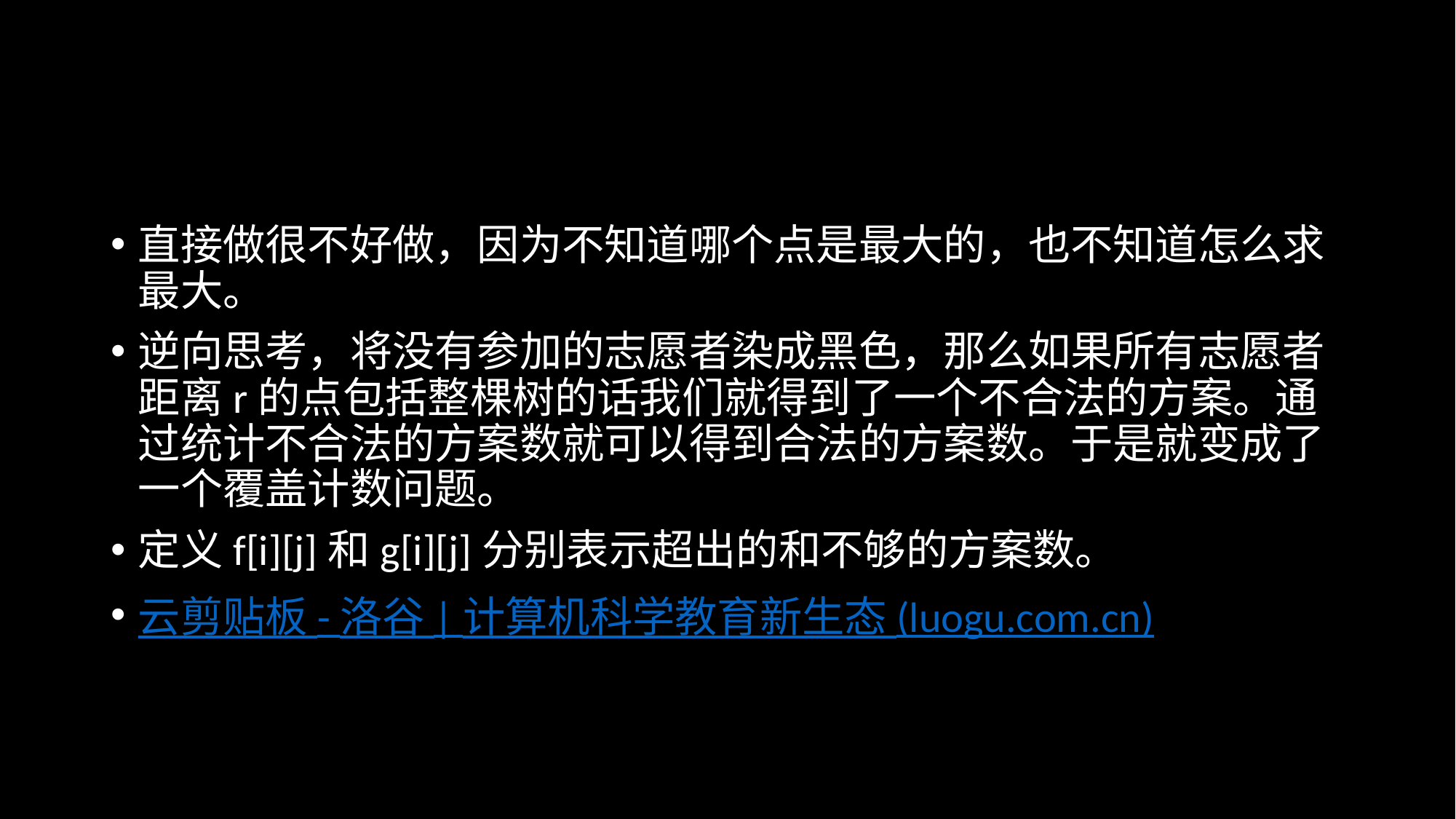

#
直接做很不好做，因为不知道哪个点是最大的，也不知道怎么求最大。
逆向思考，将没有参加的志愿者染成黑色，那么如果所有志愿者距离r的点包括整棵树的话我们就得到了一个不合法的方案。通过统计不合法的方案数就可以得到合法的方案数。于是就变成了一个覆盖计数问题。
定义f[i][j]和g[i][j]分别表示超出的和不够的方案数。
云剪贴板 - 洛谷 | 计算机科学教育新生态 (luogu.com.cn)